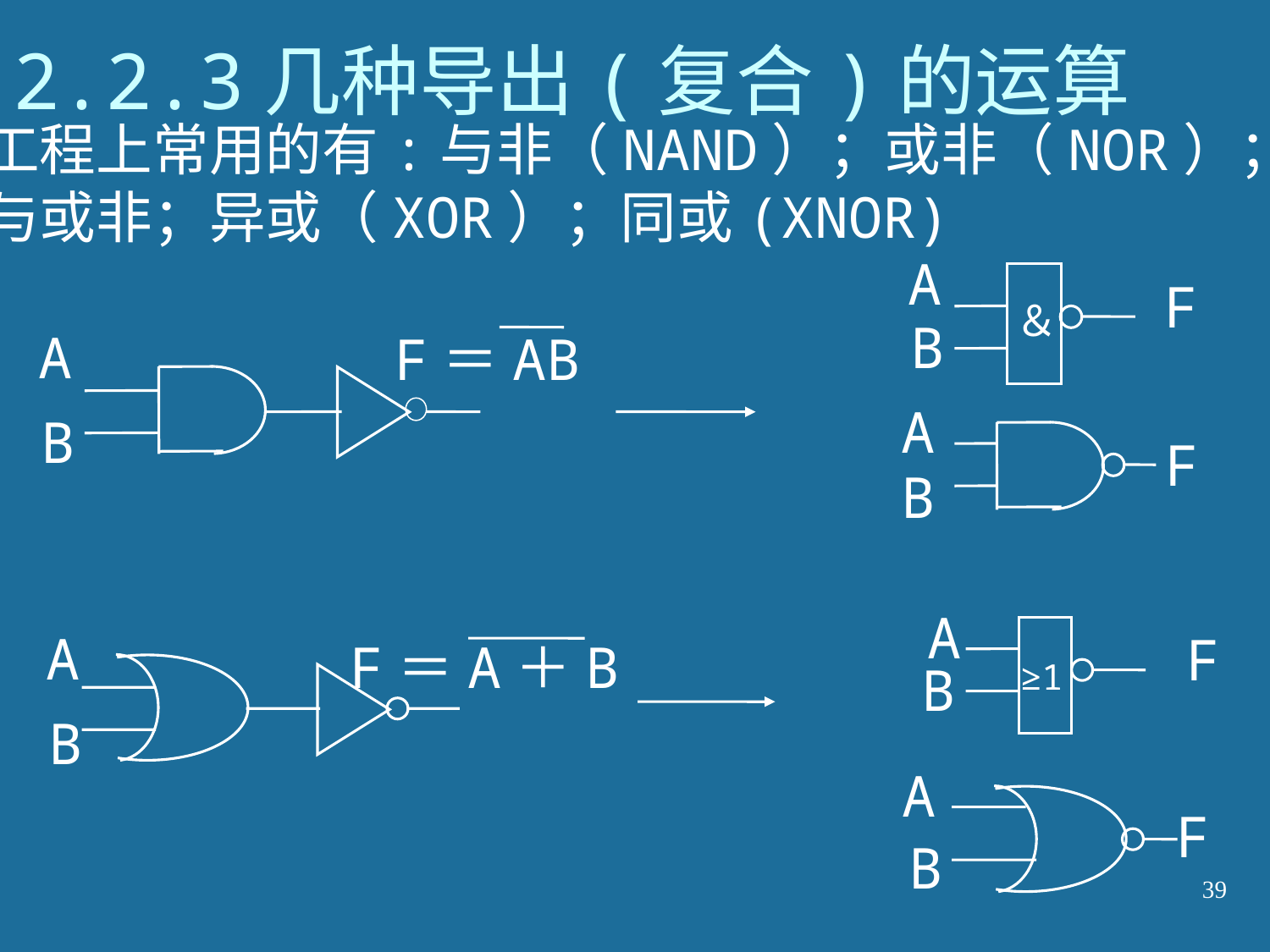

# 2.2.3几种导出(复合)的运算
工程上常用的有:与非（NAND）；或非（NOR）；
与或非；异或（XOR）；同或(XNOR)
 A

 F
 ＆
 B

 A
F＝AB

 B

A

F

B

 A
 A
F＝A＋B

 B

 F
 B

≥1

A

F

B

39